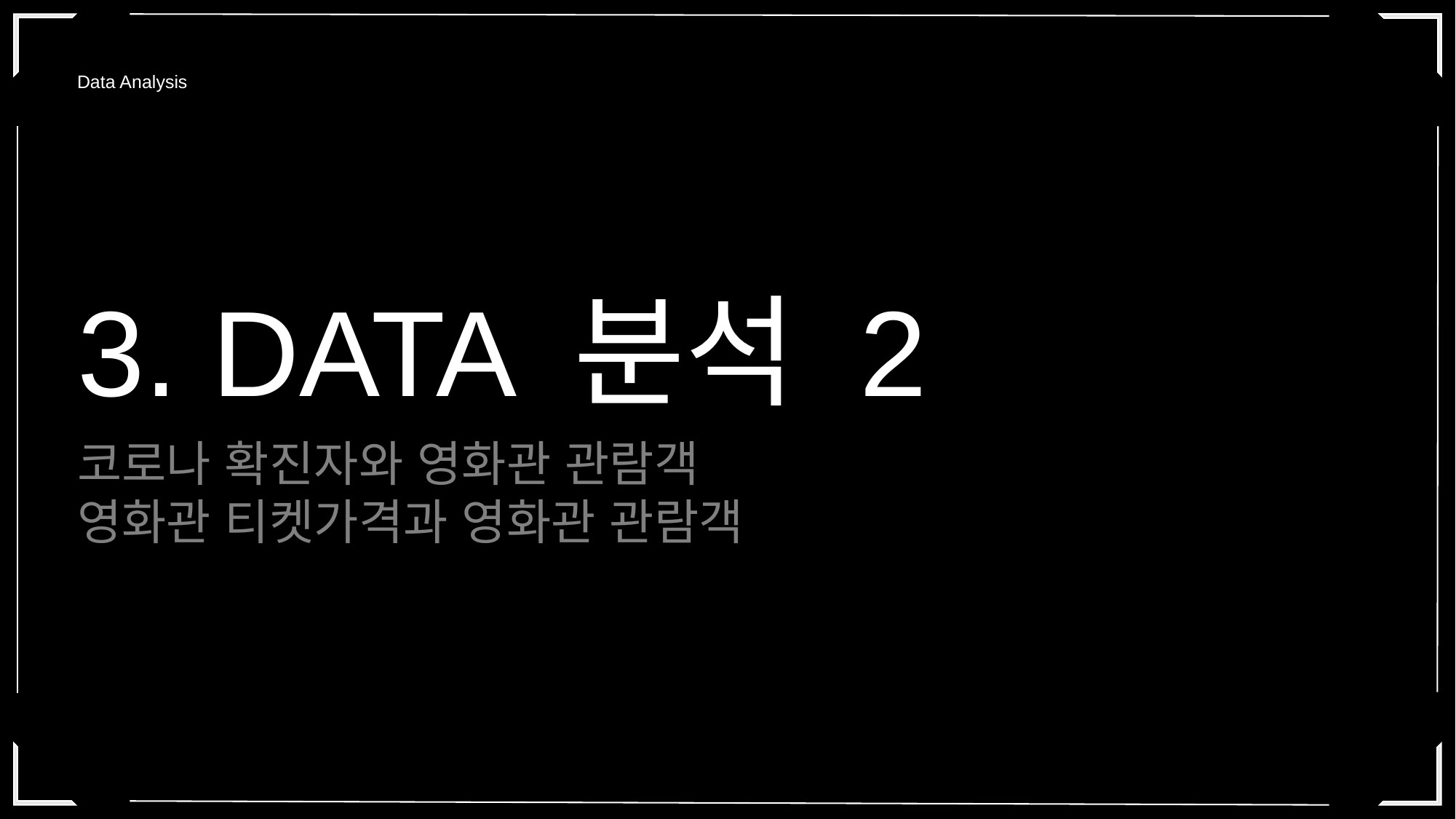

Data Analysis
3. DATA 분석 2
코로나 확진자와 영화관 관람객
영화관 티켓가격과 영화관 관람객